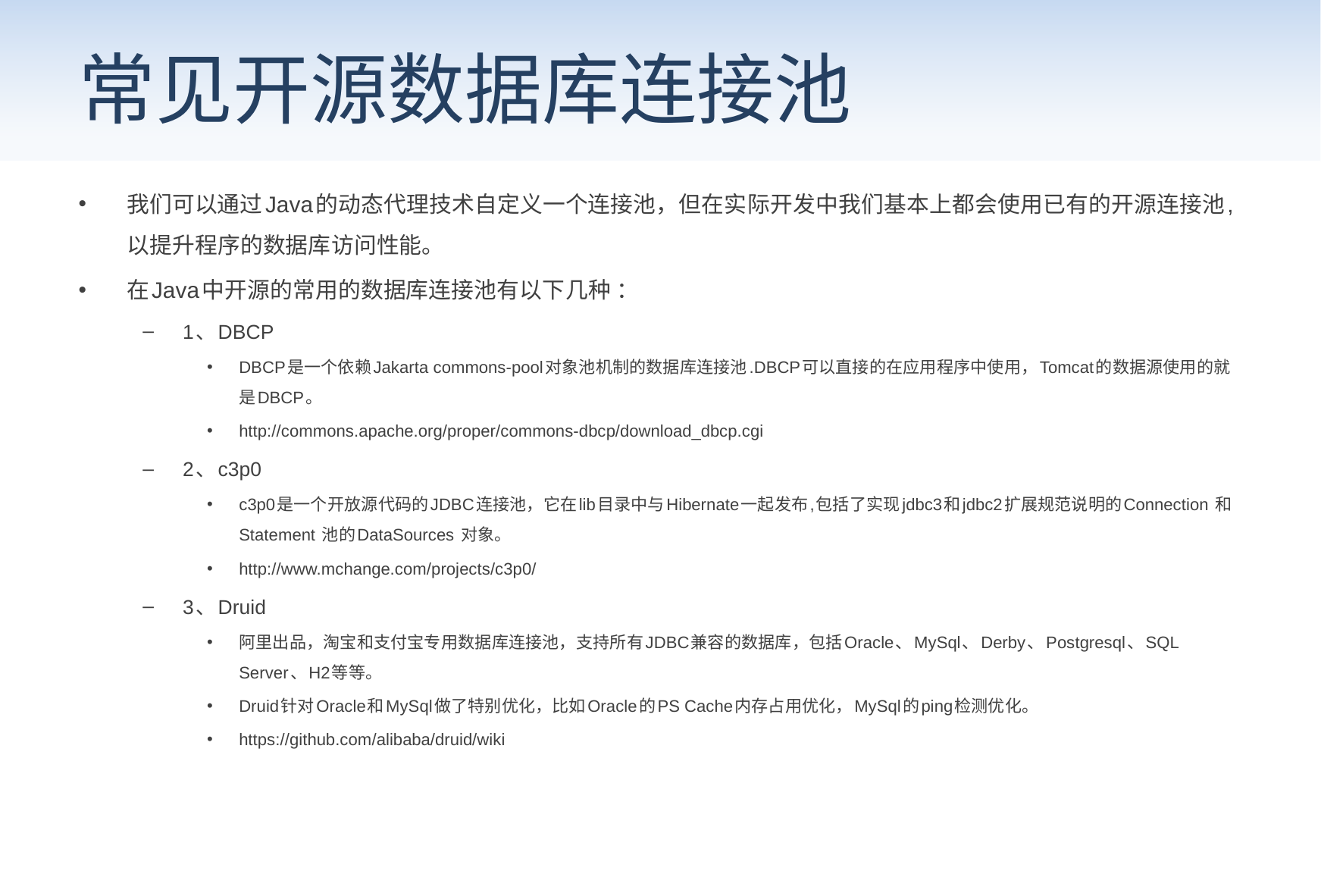

# 常见开源数据库连接池
我们可以通过Java的动态代理技术自定义一个连接池，但在实际开发中我们基本上都会使用已有的开源连接池,以提升程序的数据库访问性能。
在Java中开源的常用的数据库连接池有以下几种 ：
1、DBCP
DBCP是一个依赖Jakarta commons-pool对象池机制的数据库连接池.DBCP可以直接的在应用程序中使用，Tomcat的数据源使用的就是DBCP。
http://commons.apache.org/proper/commons-dbcp/download_dbcp.cgi
2、c3p0
c3p0是一个开放源代码的JDBC连接池，它在lib目录中与Hibernate一起发布,包括了实现jdbc3和jdbc2扩展规范说明的Connection 和Statement 池的DataSources 对象。
http://www.mchange.com/projects/c3p0/
3、Druid
阿里出品，淘宝和支付宝专用数据库连接池，支持所有JDBC兼容的数据库，包括Oracle、MySql、Derby、Postgresql、SQL Server、H2等等。
Druid针对Oracle和MySql做了特别优化，比如Oracle的PS Cache内存占用优化，MySql的ping检测优化。
https://github.com/alibaba/druid/wiki